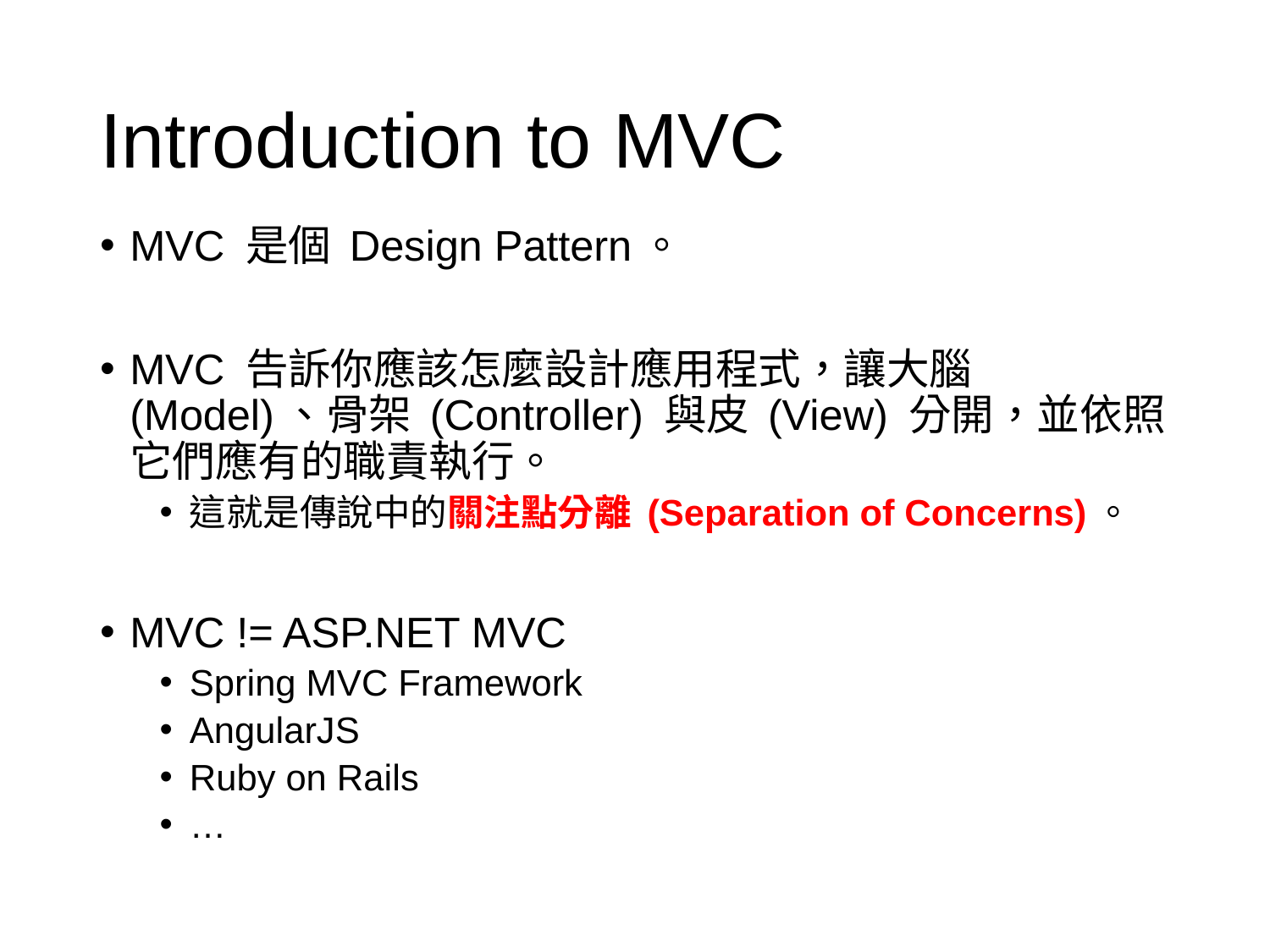

# Introduction to MVC
MVC 是個 Design Pattern。

MVC 告訴你應該怎麼設計應用程式，讓大腦 (Model)、骨架 (Controller) 與皮 (View) 分開，並依照它們應有的職責執行。
這就是傳說中的關注點分離 (Separation of Concerns)。

MVC != ASP.NET MVC
Spring MVC Framework
AngularJS
Ruby on Rails
…